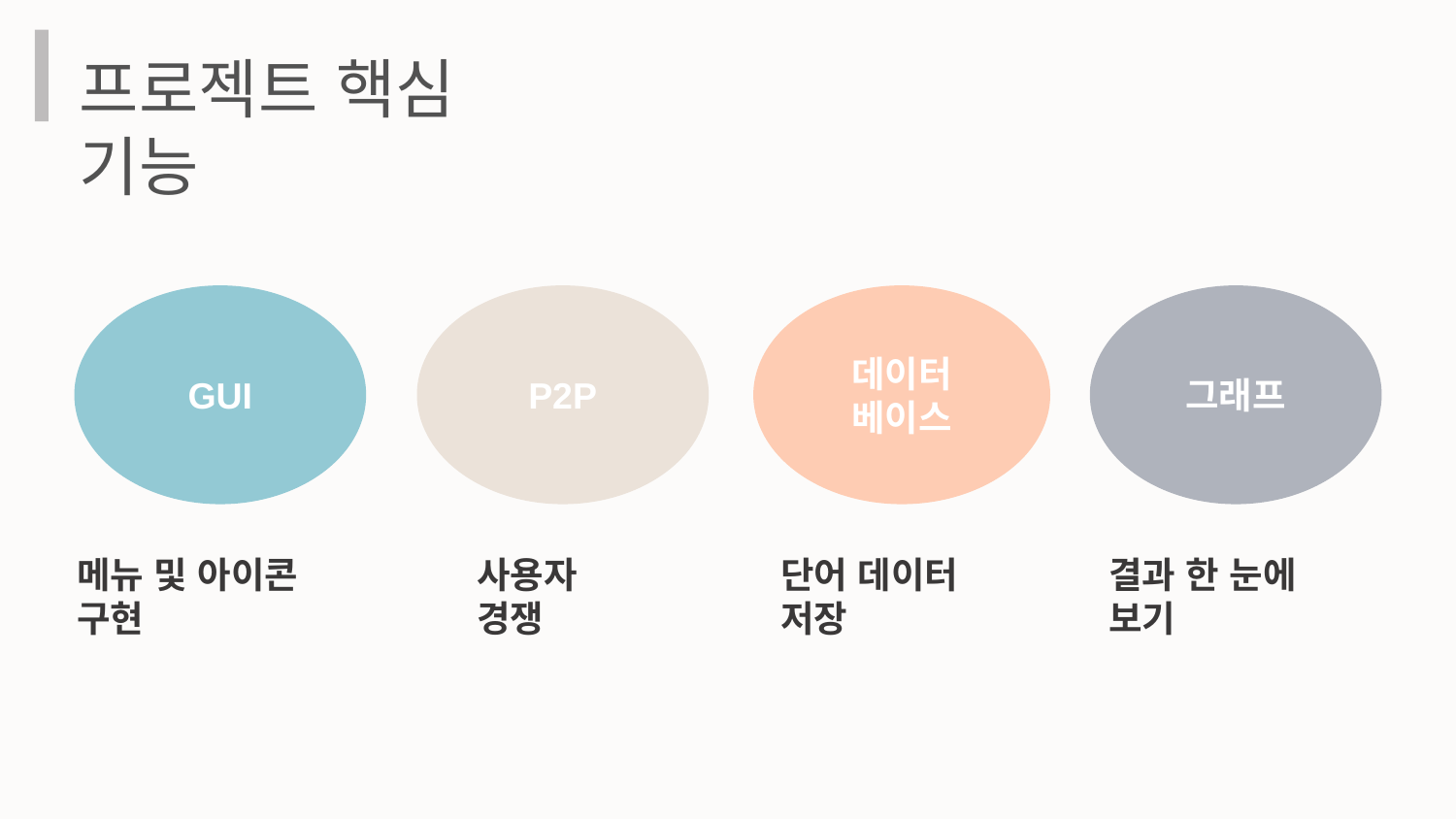

프로젝트 핵심 기능
GUI
P2P
데이터
베이스
그래프
메뉴 및 아이콘 구현
사용자 경쟁
단어 데이터 저장
결과 한 눈에 보기